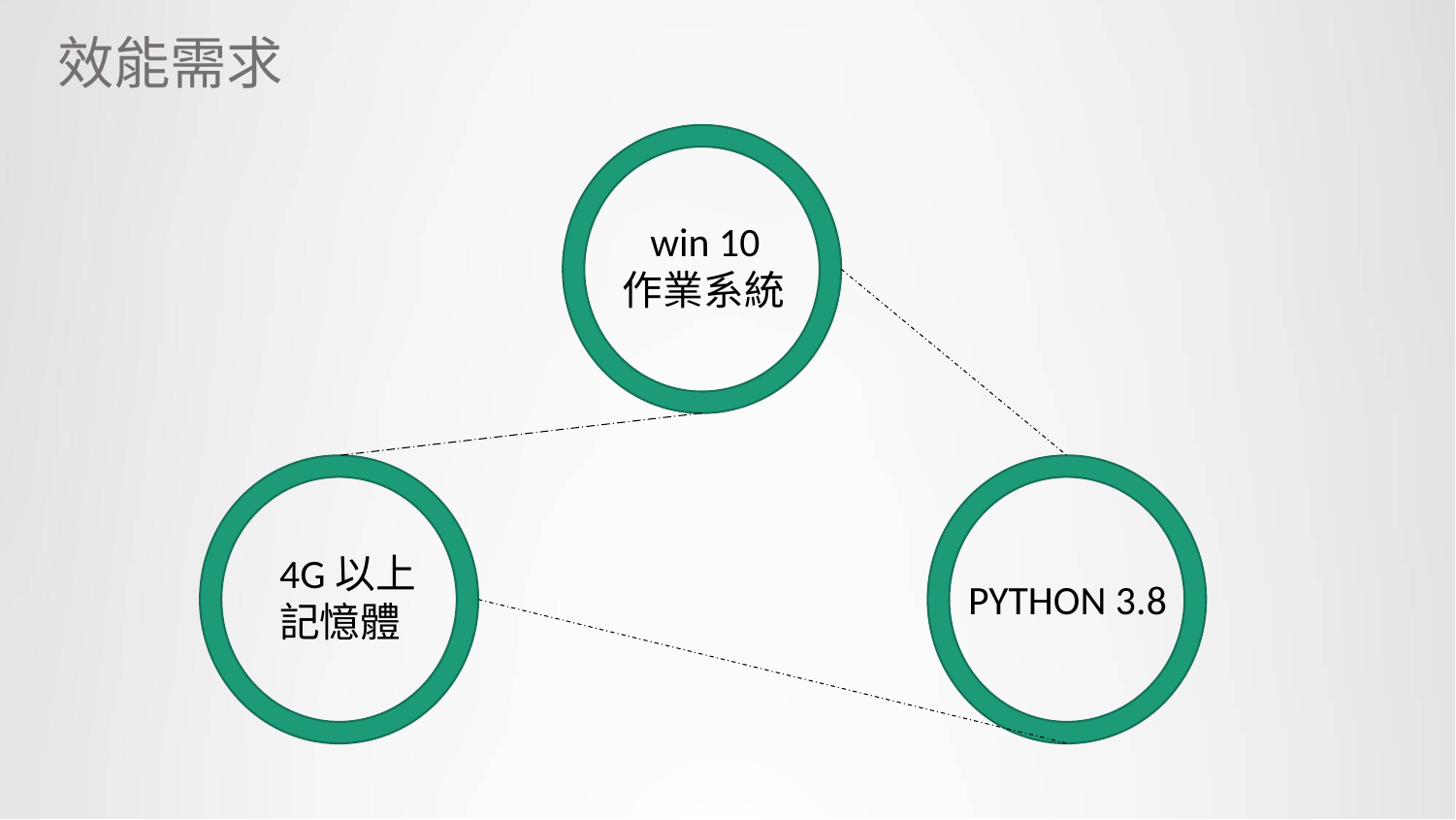

效能需求

   win 10
作業系統

4G以上
記憶體

PYTHON 3.8